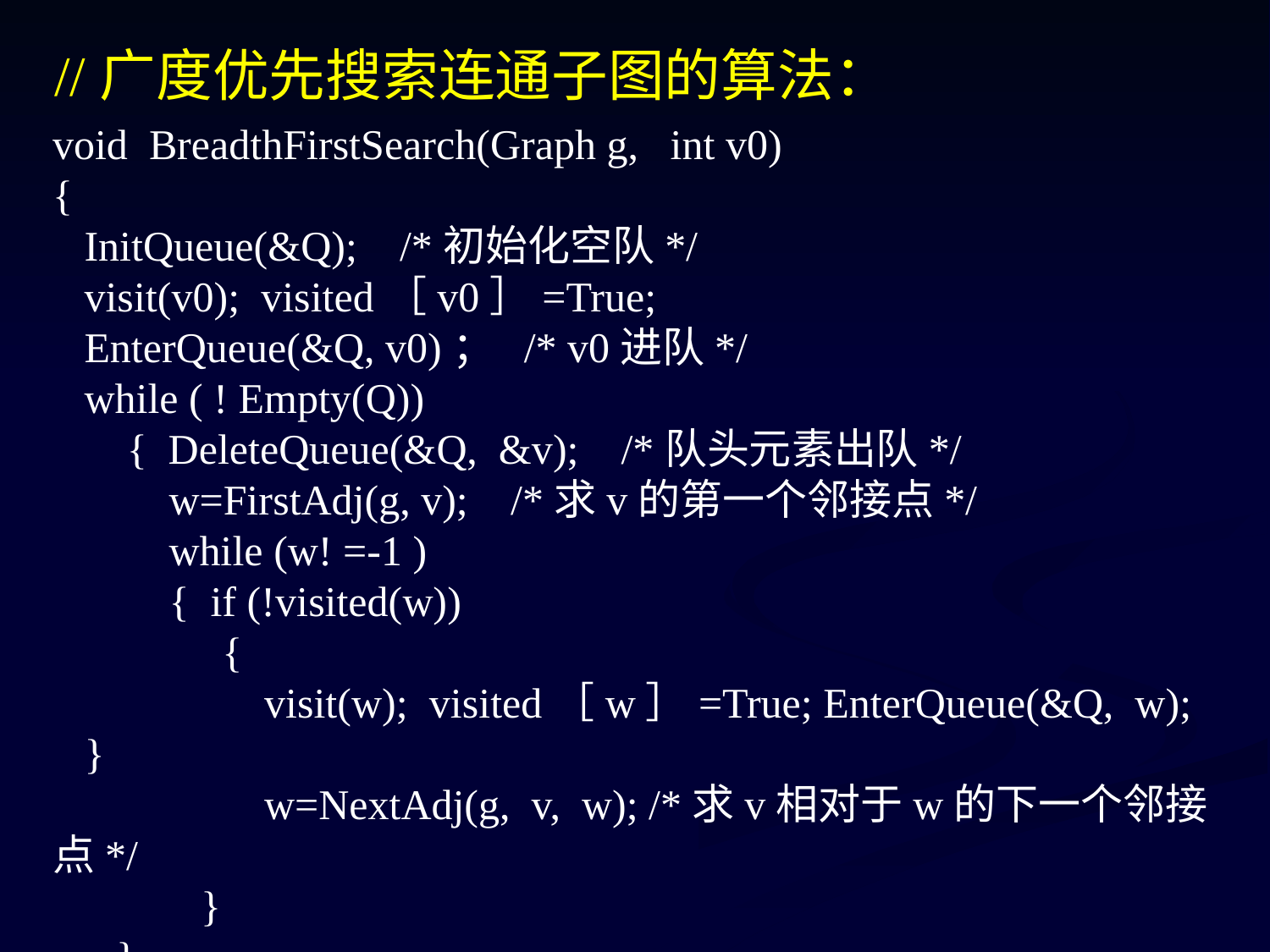

//广度优先搜索连通子图的算法：
void  BreadthFirstSearch(Graph g,   int v0)
{
   InitQueue(&Q);    /*初始化空队*/
   visit(v0);  visited［v0］=True;
   EnterQueue(&Q, v0)；  /* v0进队*/
   while ( ! Empty(Q))
       {  DeleteQueue(&Q,  &v);    /*队头元素出队*/
           w=FirstAdj(g, v);    /*求v的第一个邻接点*/
           while (w! =-1 )
           {  if (!visited(w))
                {
                    visit(w);  visited［w］=True; EnterQueue(&Q,  w);       }
                    w=NextAdj(g,  v,  w); /*求v相对于w的下一个邻接点*/
              }
      }
  }